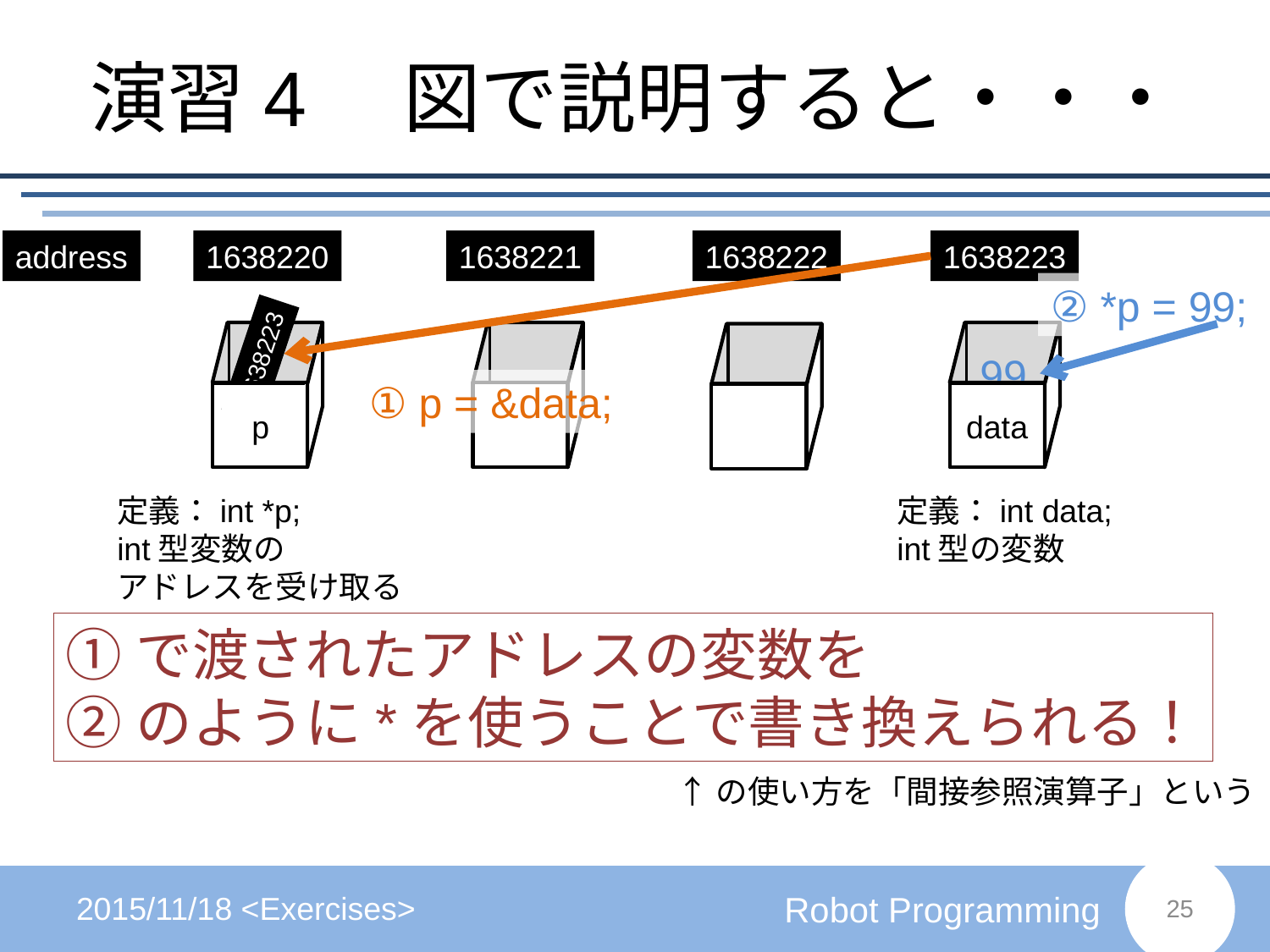

# 演習4　図で説明すると・・・
address
1638220
1638221
1638222
1638223
② *p = 99;

1638223
99
① p = &data;

p
p
data
定義：int *p;
int型変数の
アドレスを受け取る
定義：int data;
int型の変数
①で渡されたアドレスの変数を
②のように*を使うことで書き換えられる！
↑の使い方を「間接参照演算子」という
2015/11/18 <Exercises>
25